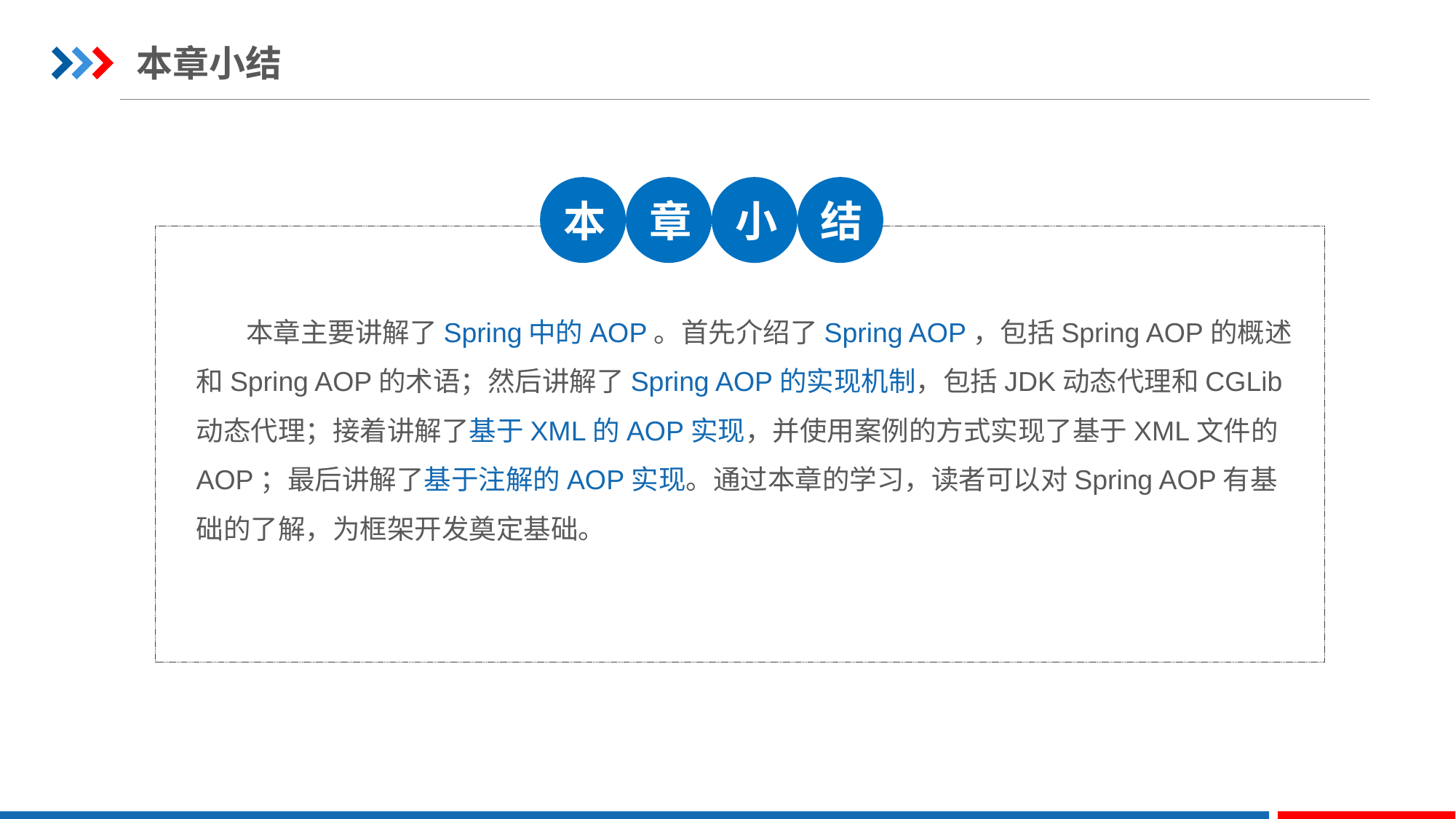

本章小结
本
章
小
结

       本章主要讲解了Spring中的AOP。首先介绍了Spring AOP，包括Spring AOP的概述和Spring AOP的术语；然后讲解了Spring AOP的实现机制，包括JDK动态代理和CGLib动态代理；接着讲解了基于XML的AOP实现，并使用案例的方式实现了基于XML文件的AOP；最后讲解了基于注解的AOP实现。通过本章的学习，读者可以对Spring AOP有基础的了解，为框架开发奠定基础。